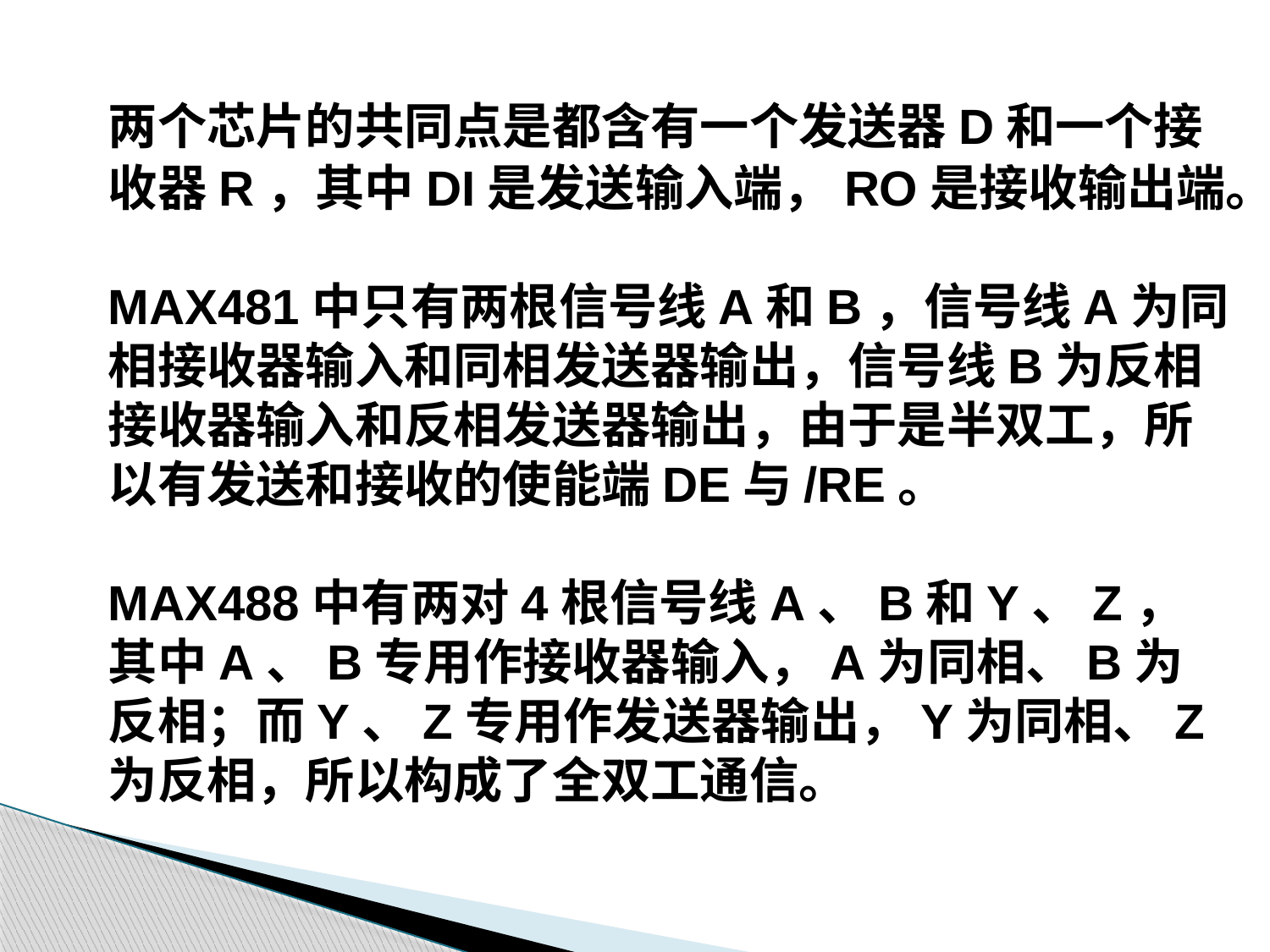

两个芯片的共同点是都含有一个发送器D和一个接收器R，其中DI是发送输入端，RO是接收输出端。

	MAX481中只有两根信号线A和B，信号线A为同相接收器输入和同相发送器输出，信号线B为反相接收器输入和反相发送器输出，由于是半双工，所以有发送和接收的使能端DE与/RE。

	MAX488中有两对4根信号线A、B和Y、Z，其中A、B专用作接收器输入，A为同相、B为反相；而Y、Z专用作发送器输出，Y为同相、Z为反相，所以构成了全双工通信。